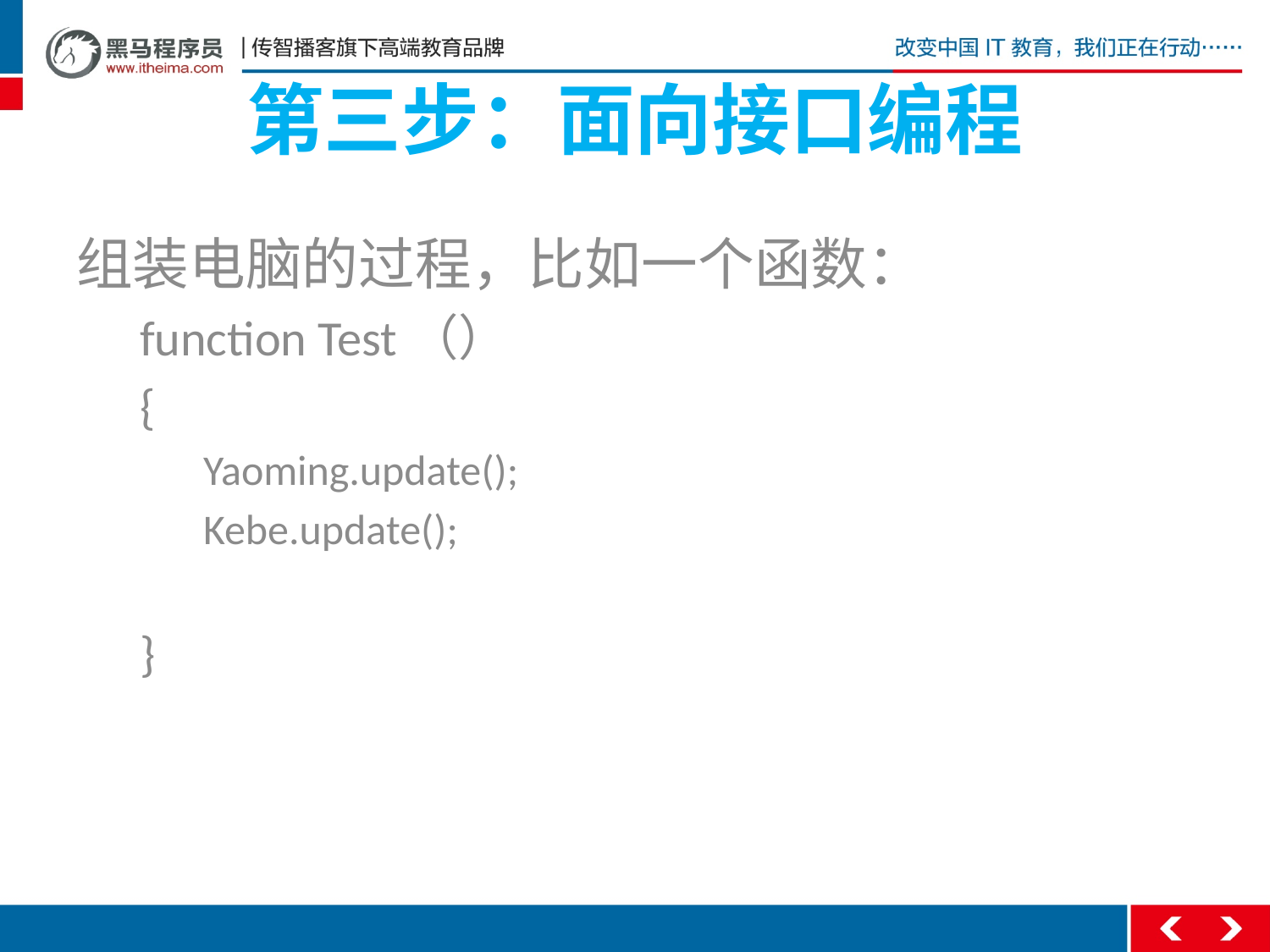

# 第三步：面向接口编程
组装电脑的过程，比如一个函数：
function Test（）
{
Yaoming.update();
Kebe.update();

}